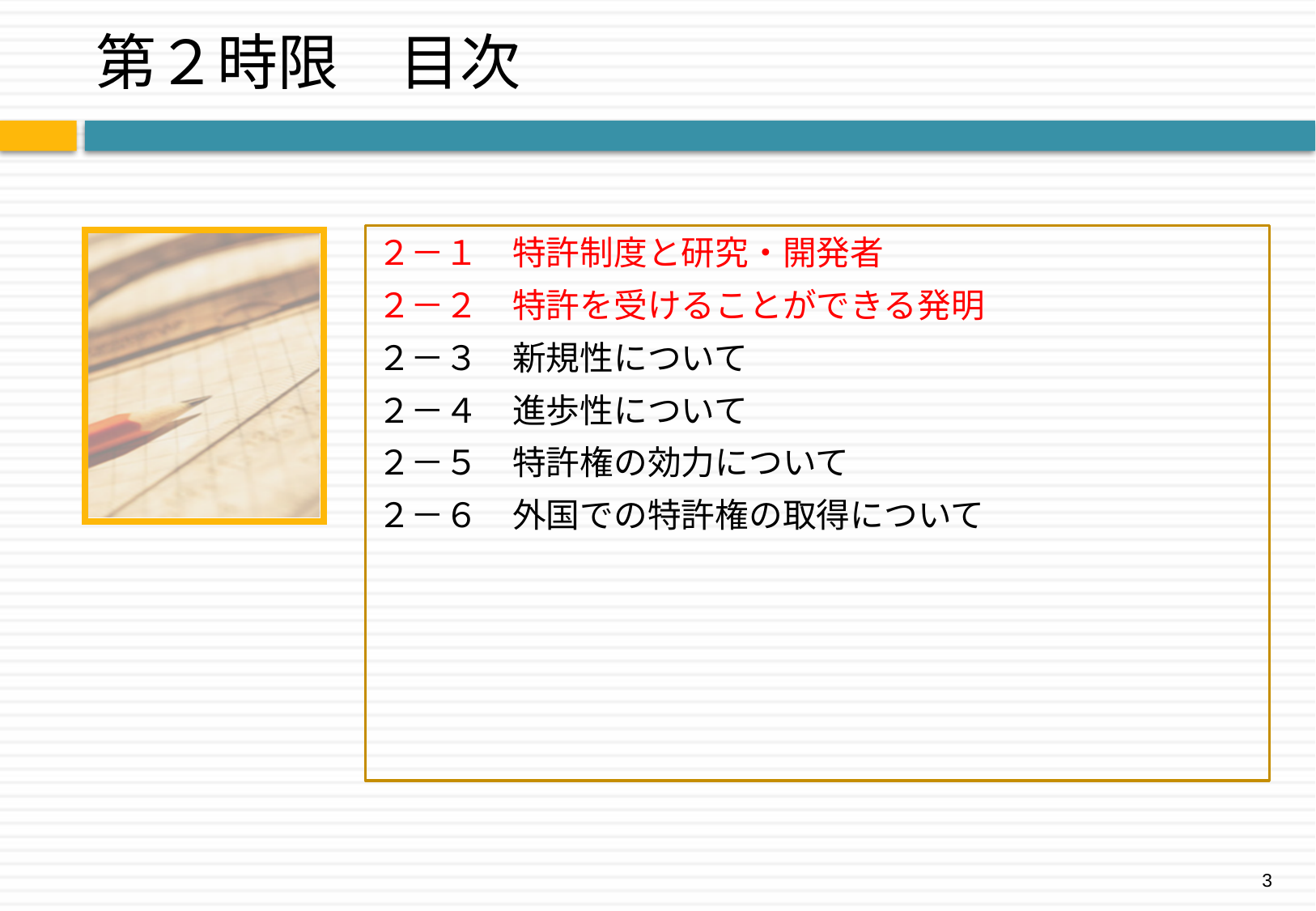

# 第２時限　目次
２－１　特許制度と研究・開発者
２－２　特許を受けることができる発明
２－３　新規性について
２－４　進歩性について
２－５　特許権の効力について
２－６　外国での特許権の取得について
3